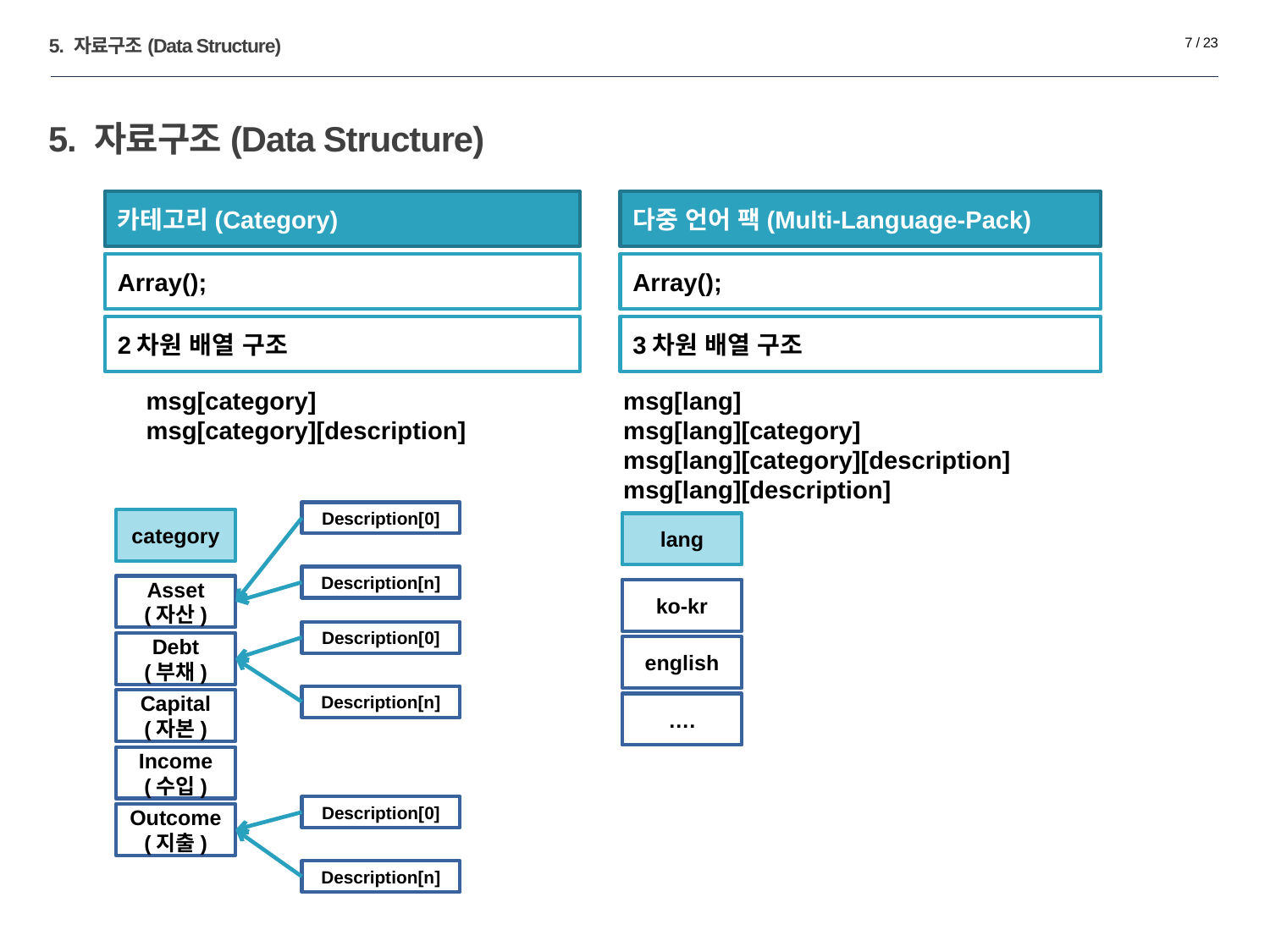

5. 자료구조(Data Structure)
7 / 23
# 5. 자료구조(Data Structure)
카테고리(Category)
다중 언어 팩(Multi-Language-Pack)
Array();
Array();
2차원 배열 구조
3차원 배열 구조
msg[category]
msg[category][description]
msg[lang]
msg[lang][category]
msg[lang][category][description]
msg[lang][description]
Description[0]
category
lang
Description[n]
Asset
(자산)
ko-kr
Description[0]
Debt
(부채)
english
Description[n]
Capital
(자본)
….
Income
(수입)
Description[0]
Outcome
(지출)
Description[n]